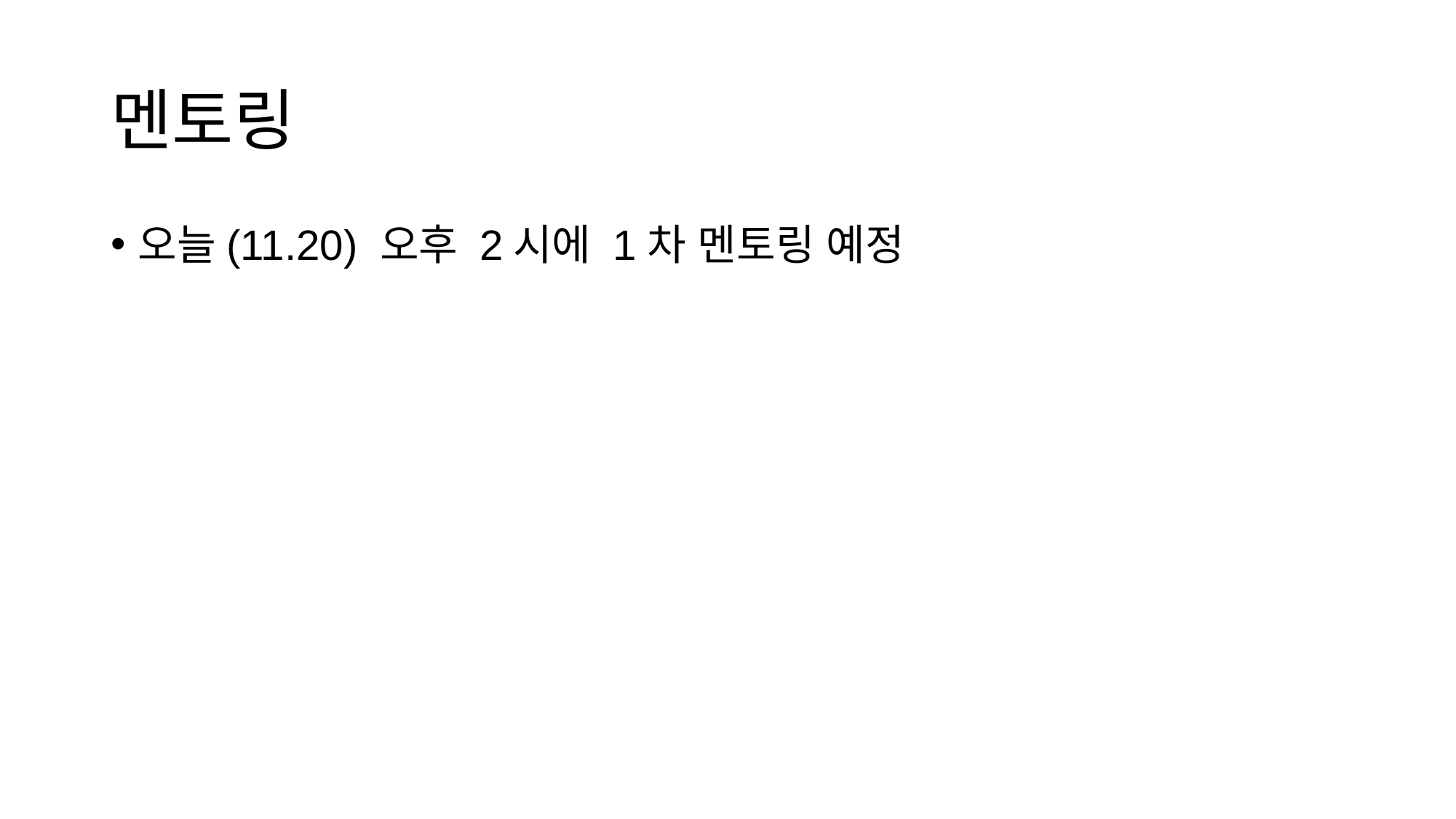

# 멘토링
오늘(11.20) 오후 2시에 1차 멘토링 예정